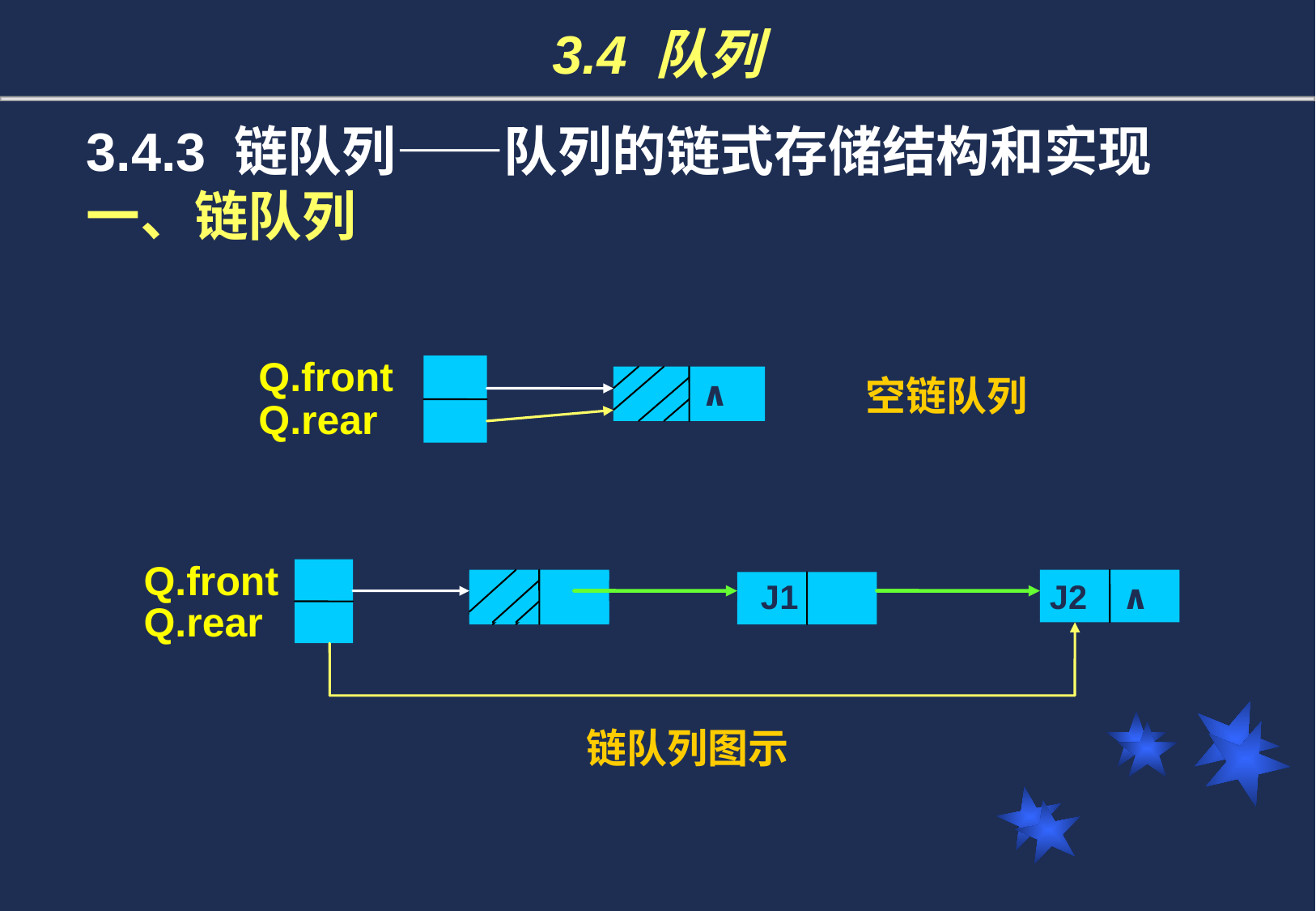

# 3.4 队列
3.4.3 链队列——队列的链式存储结构和实现
一、链队列
Q.front

Q.rear

空链队列

∧

Q.front

∧
J1

 J2

∧

Q.rear

链队列图示